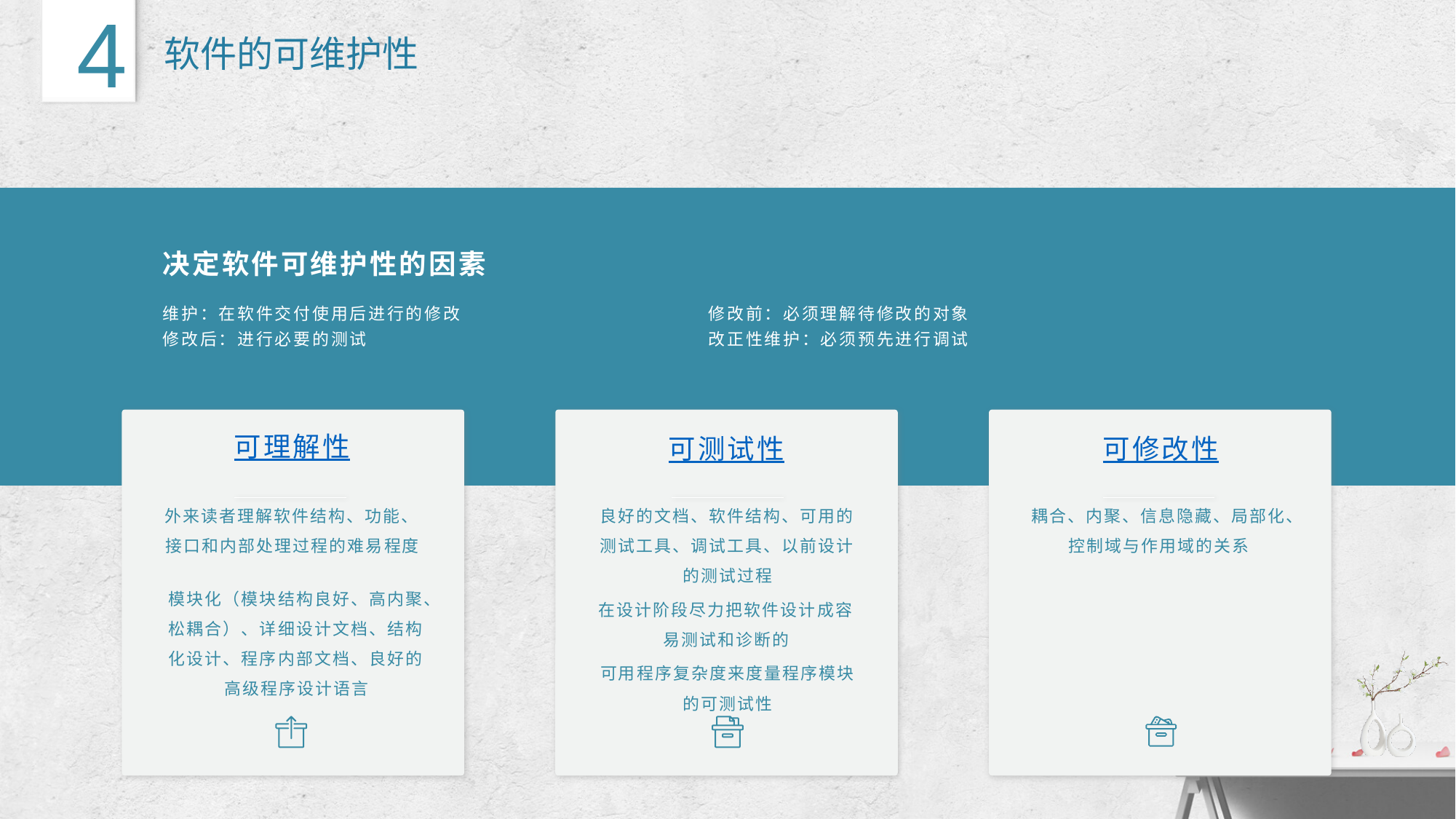

4
软件的可维护性

https://www.ypppt.com/
决定软件可维护性的因素
维护：在软件交付使用后进行的修改			修改前：必须理解待修改的对象
修改后：进行必要的测试				改正性维护：必须预先进行调试

可理解性
可测试性
可修改性
外来读者理解软件结构、功能、接口和内部处理过程的难易程度
良好的文档、软件结构、可用的测试工具、调试工具、以前设计的测试过程
耦合、内聚、信息隐藏、局部化、控制域与作用域的关系
模块化（模块结构良好、高内聚、松耦合）、详细设计文档、结构化设计、程序内部文档、良好的高级程序设计语言
在设计阶段尽力把软件设计成容易测试和诊断的
可用程序复杂度来度量程序模块的可测试性